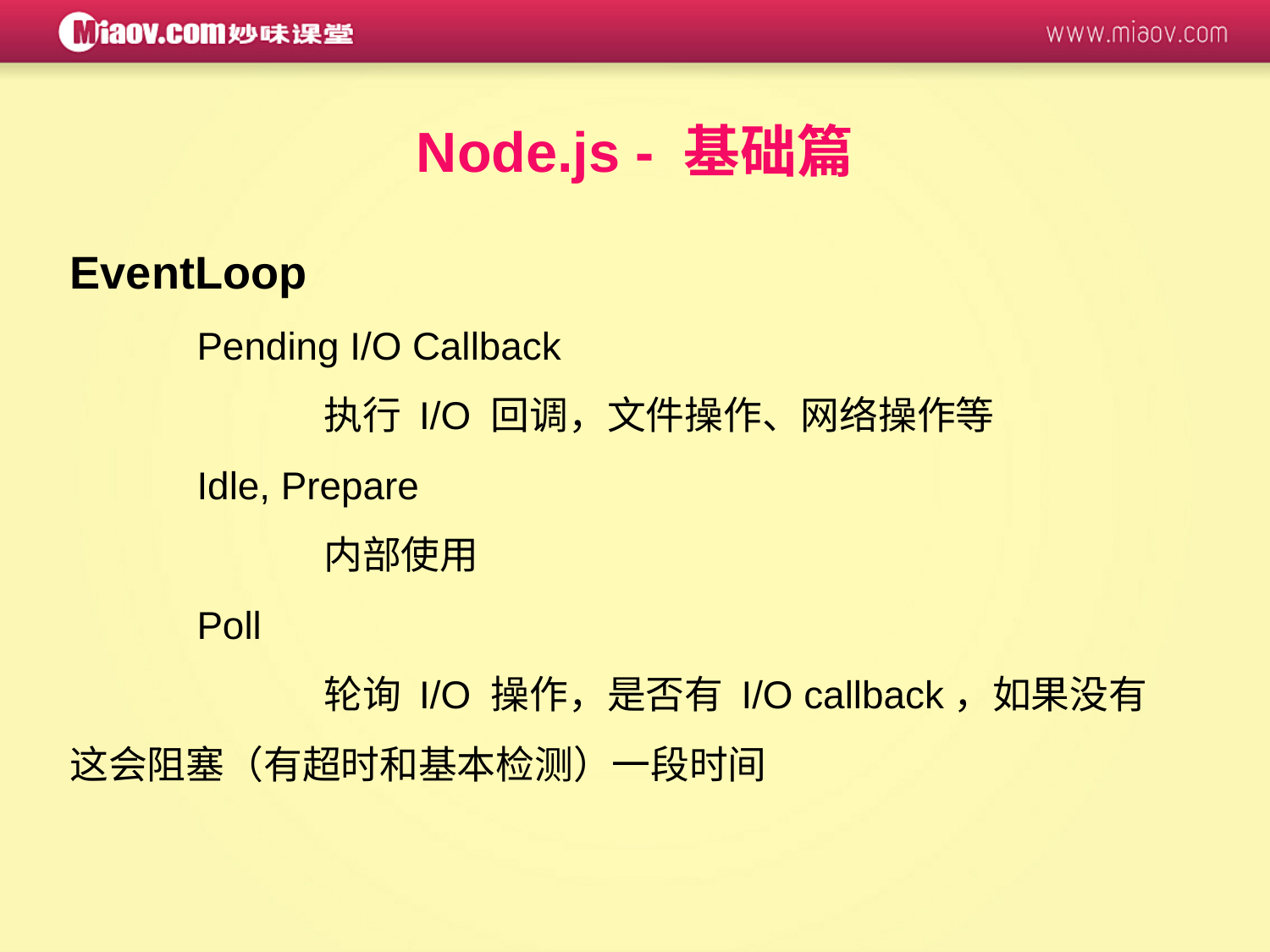

Node.js - 基础篇
EventLoop
	Pending I/O Callback
		执行 I/O 回调，文件操作、网络操作等
	Idle, Prepare
		内部使用
	Poll
		轮询 I/O 操作，是否有 I/O callback，如果没有这会阻塞（有超时和基本检测）一段时间